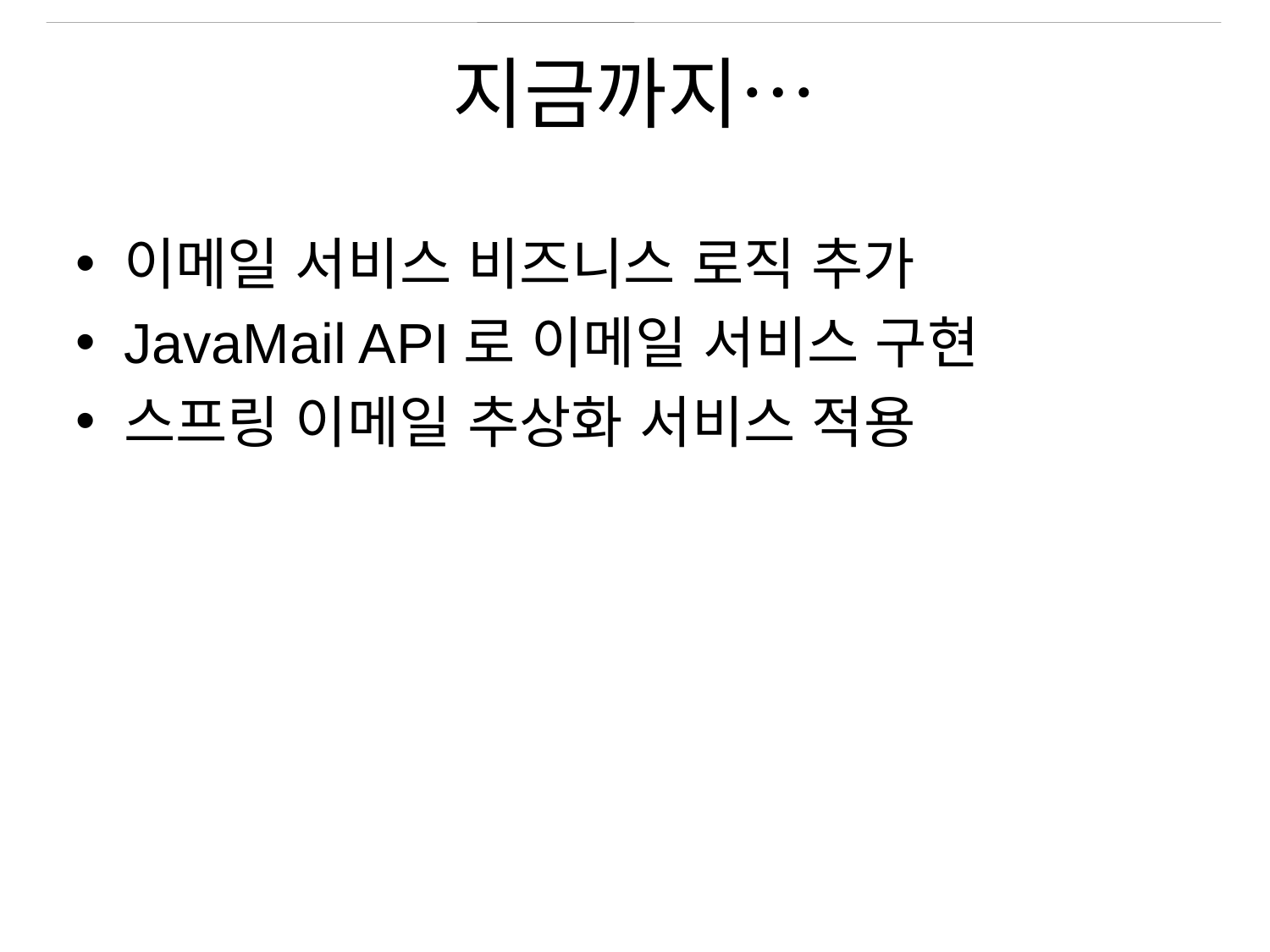

# 지금까지…
이메일 서비스 비즈니스 로직 추가
JavaMail API로 이메일 서비스 구현
스프링 이메일 추상화 서비스 적용